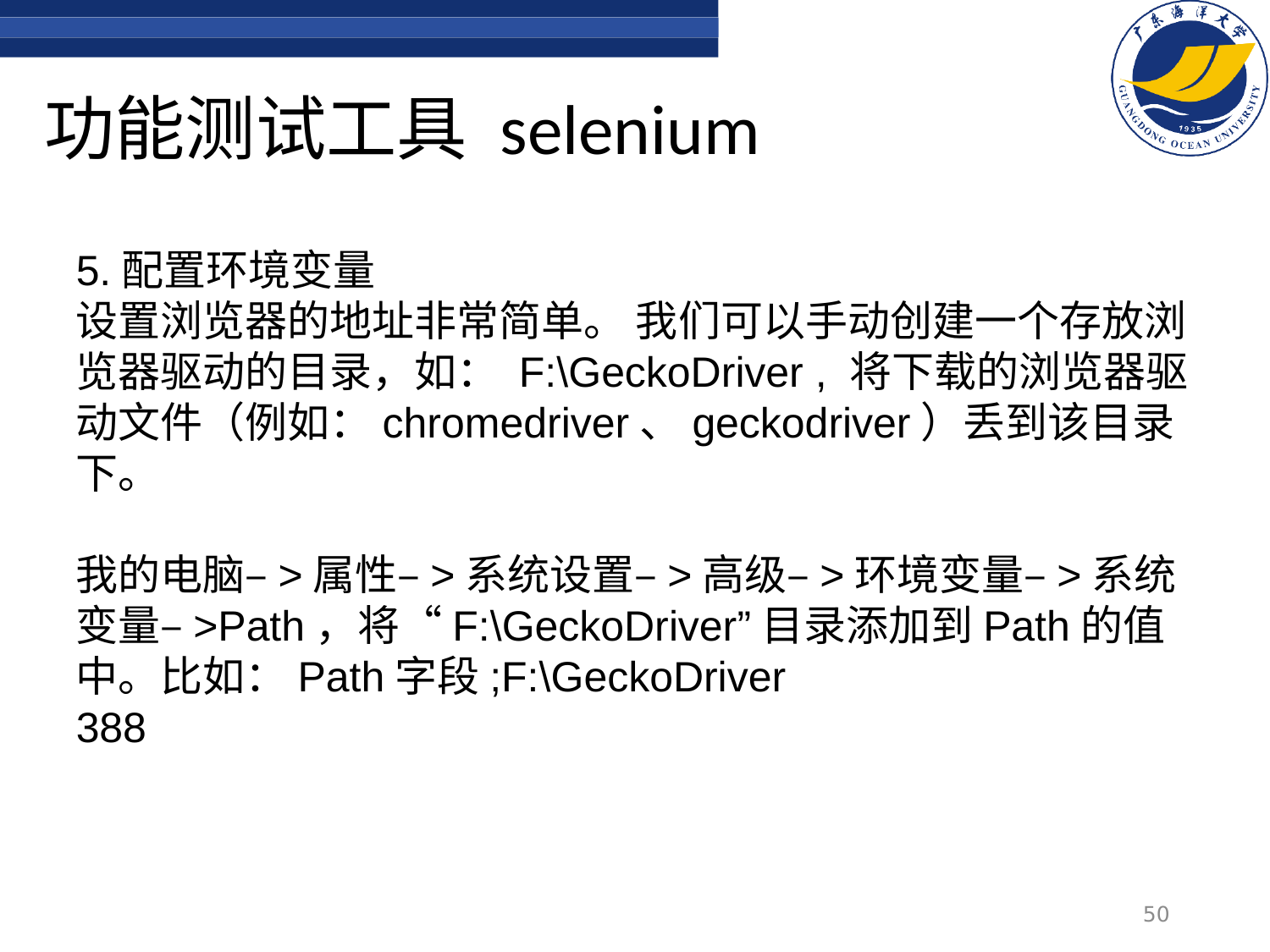

# 功能测试工具 selenium
5.配置环境变量
设置浏览器的地址非常简单。 我们可以手动创建一个存放浏览器驱动的目录，如： F:\GeckoDriver , 将下载的浏览器驱动文件（例如：chromedriver、geckodriver）丢到该目录下。

我的电脑–>属性–>系统设置–>高级–>环境变量–>系统变量–>Path，将“F:\GeckoDriver”目录添加到Path的值中。比如：Path字段;F:\GeckoDriver
388
50